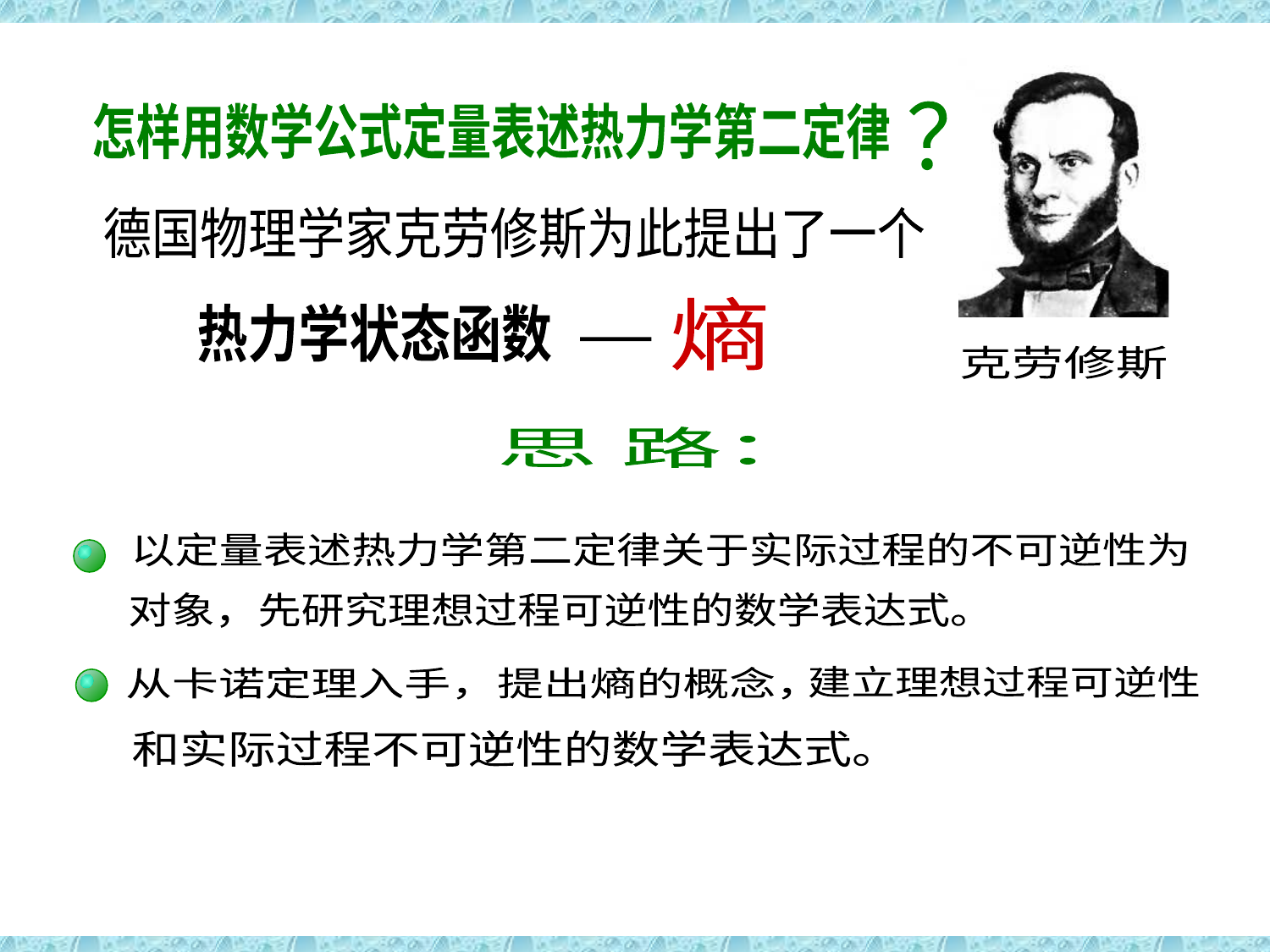

思路

克劳修斯
？
怎样用数学公式定量表述热力学第二定律
德国物理学家克劳修斯为此提出了一个
熵
热力学状态函数

思 路：
以定量表述热力学第二定律关于实际过程的不可逆性为

对象，先研究理想过程可逆性的数学表达式。
建立理想过程可逆性
从卡诺定理入手，提出熵的概念，

和实际过程不可逆性的数学表达式。